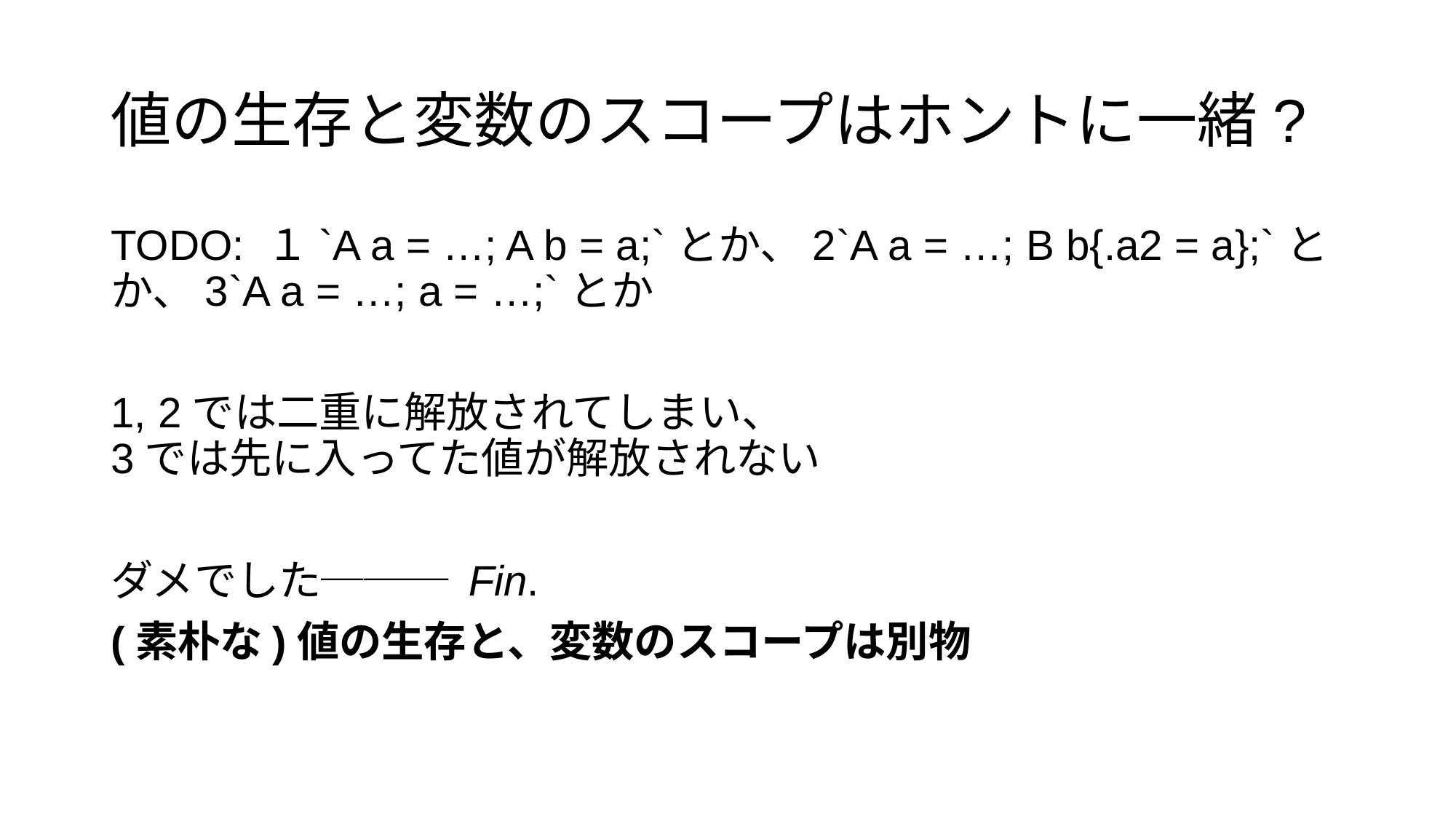

# 値の生存と変数のスコープはホントに一緒?
TODO: １`A a = …; A b = a;`とか、2`A a = …; B b{.a2 = a};`とか、3`A a = …; a = …;`とか

1, 2では二重に解放されてしまい、
3では先に入ってた値が解放されない

ダメでした─── Fin.
(素朴な)値の生存と、変数のスコープは別物